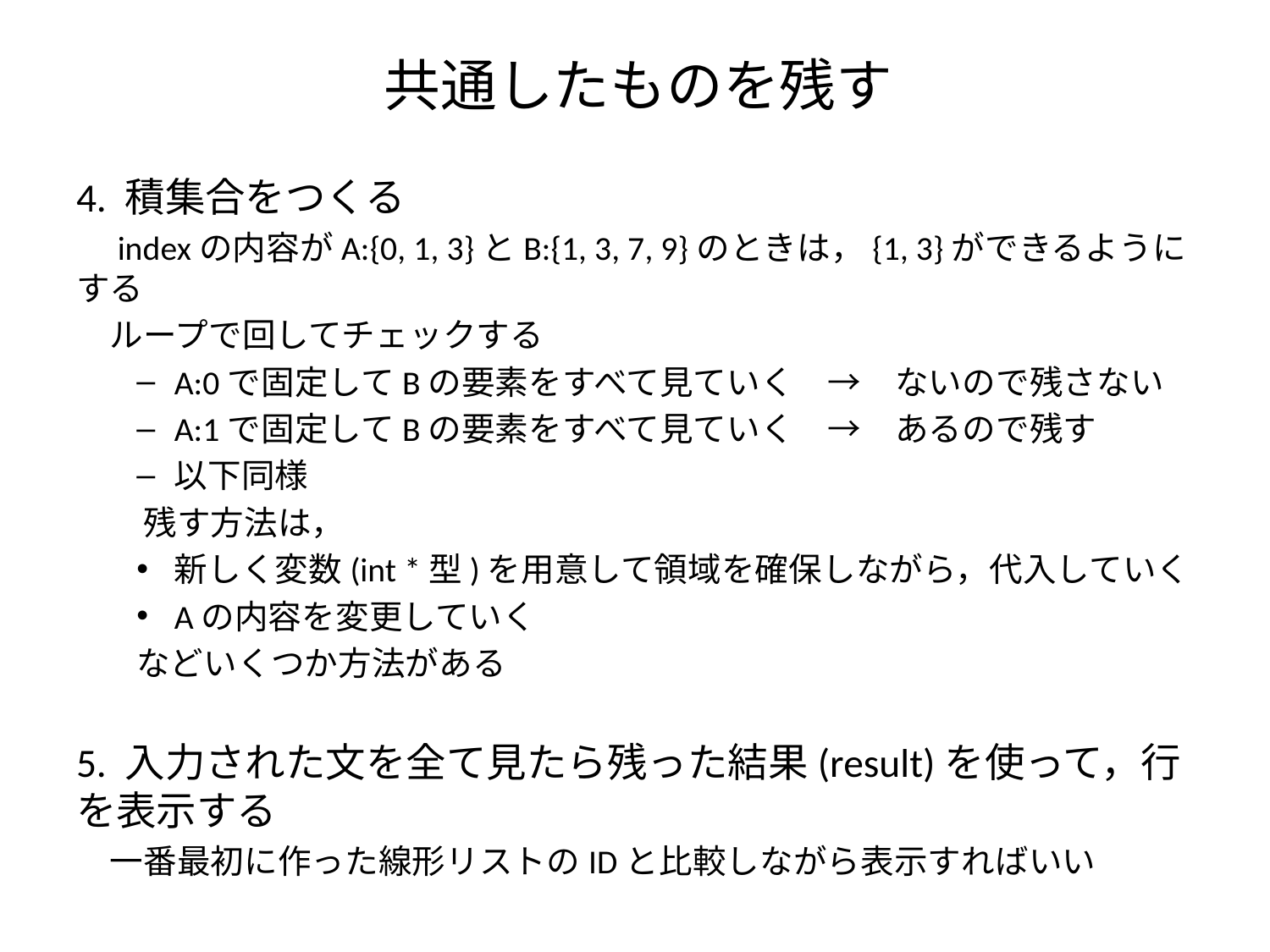

# 共通したものを残す
4. 積集合をつくる
　indexの内容がA:{0, 1, 3}とB:{1, 3, 7, 9}のときは，{1, 3}ができるようにする
　ループで回してチェックする
A:0で固定してBの要素をすべて見ていく　→　ないので残さない
A:1で固定してBの要素をすべて見ていく　→　あるので残す
以下同様
　　残す方法は，
新しく変数(int *型)を用意して領域を確保しながら，代入していく
Aの内容を変更していく
などいくつか方法がある

5. 入力された文を全て見たら残った結果(result)を使って，行を表示する
　一番最初に作った線形リストのIDと比較しながら表示すればいい